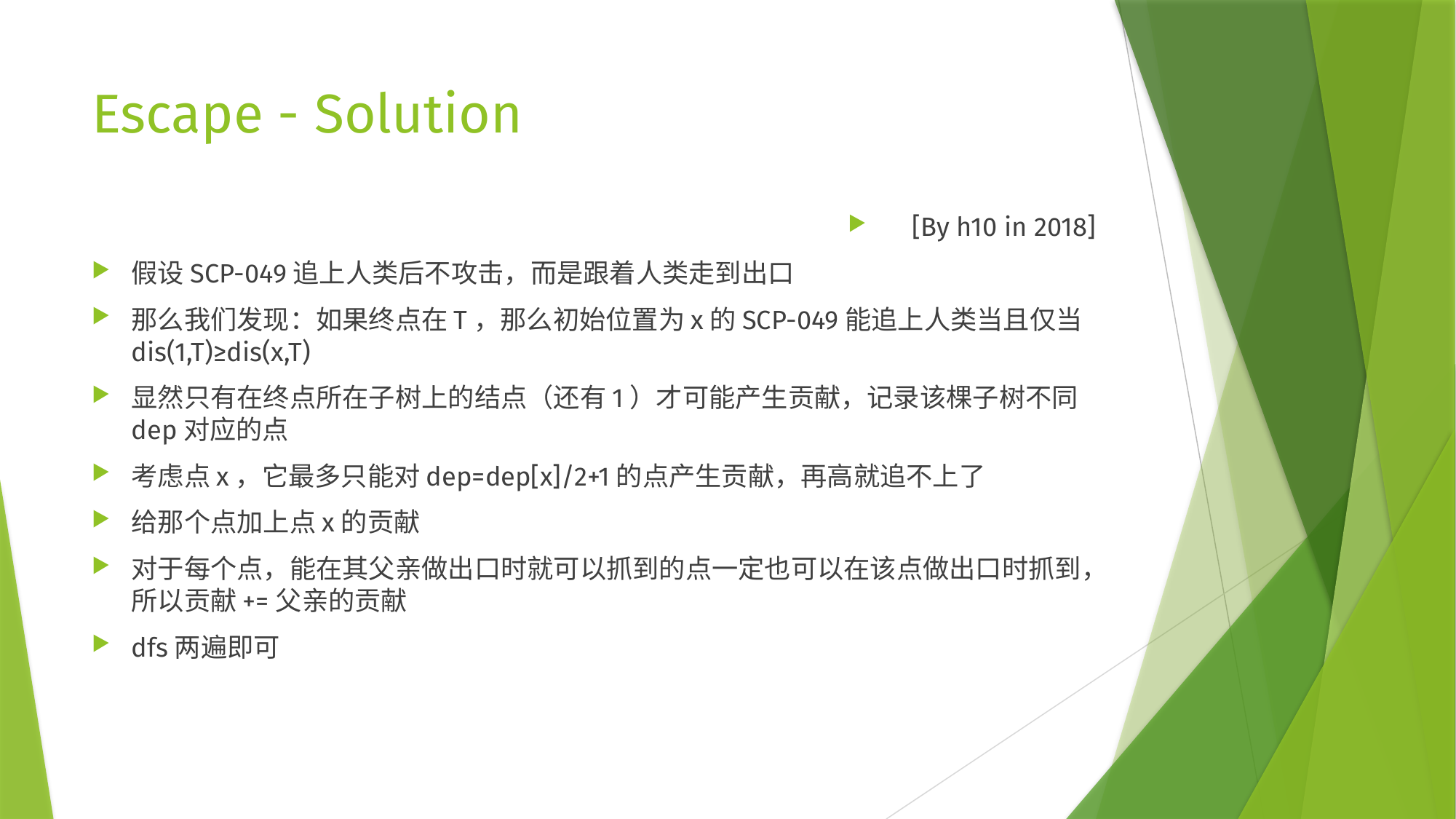

# Escape - Solution
[By h10 in 2018]
假设SCP-049追上人类后不攻击，而是跟着人类走到出口
那么我们发现：如果终点在T，那么初始位置为x的SCP-049能追上人类当且仅当dis(1,T)≥dis(x,T)
显然只有在终点所在子树上的结点（还有1）才可能产生贡献，记录该棵子树不同dep对应的点
考虑点x，它最多只能对dep=dep[x]/2+1的点产生贡献，再高就追不上了
给那个点加上点x的贡献
对于每个点，能在其父亲做出口时就可以抓到的点一定也可以在该点做出口时抓到，所以贡献+=父亲的贡献
dfs两遍即可